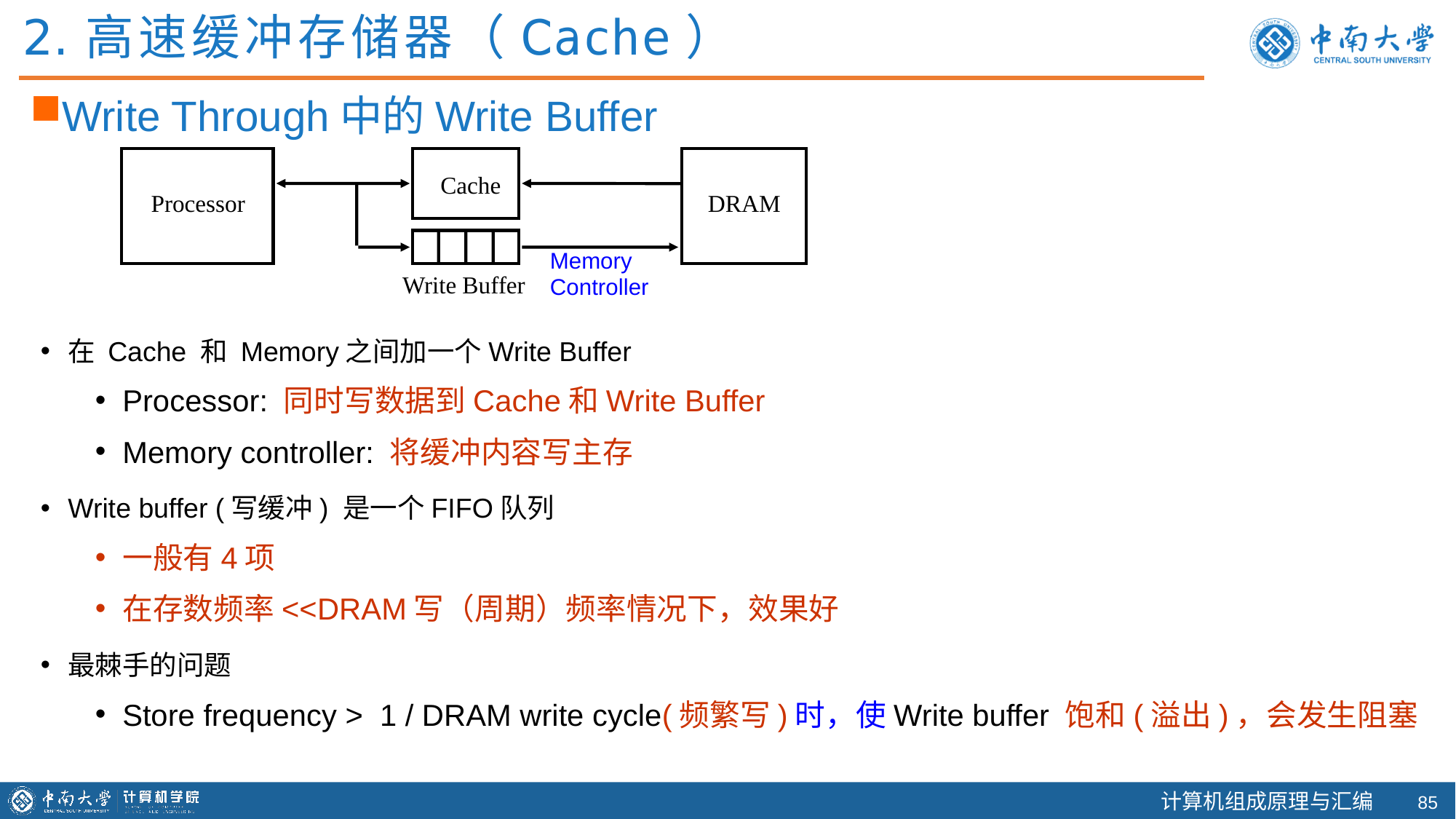

2.高速缓冲存储器（Cache）

Write Through中的Write Buffer

Cache
Processor
DRAM

Memory Controller
Write Buffer
在 Cache 和 Memory之间加一个Write Buffer
Processor: 同时写数据到Cache和Write Buffer
Memory controller: 将缓冲内容写主存
Write buffer (写缓冲) 是一个FIFO队列
一般有4项
在存数频率<<DRAM写（周期）频率情况下，效果好
最棘手的问题
Store frequency >  1 / DRAM write cycle(频繁写)时，使Write buffer 饱和(溢出)，会发生阻塞
85